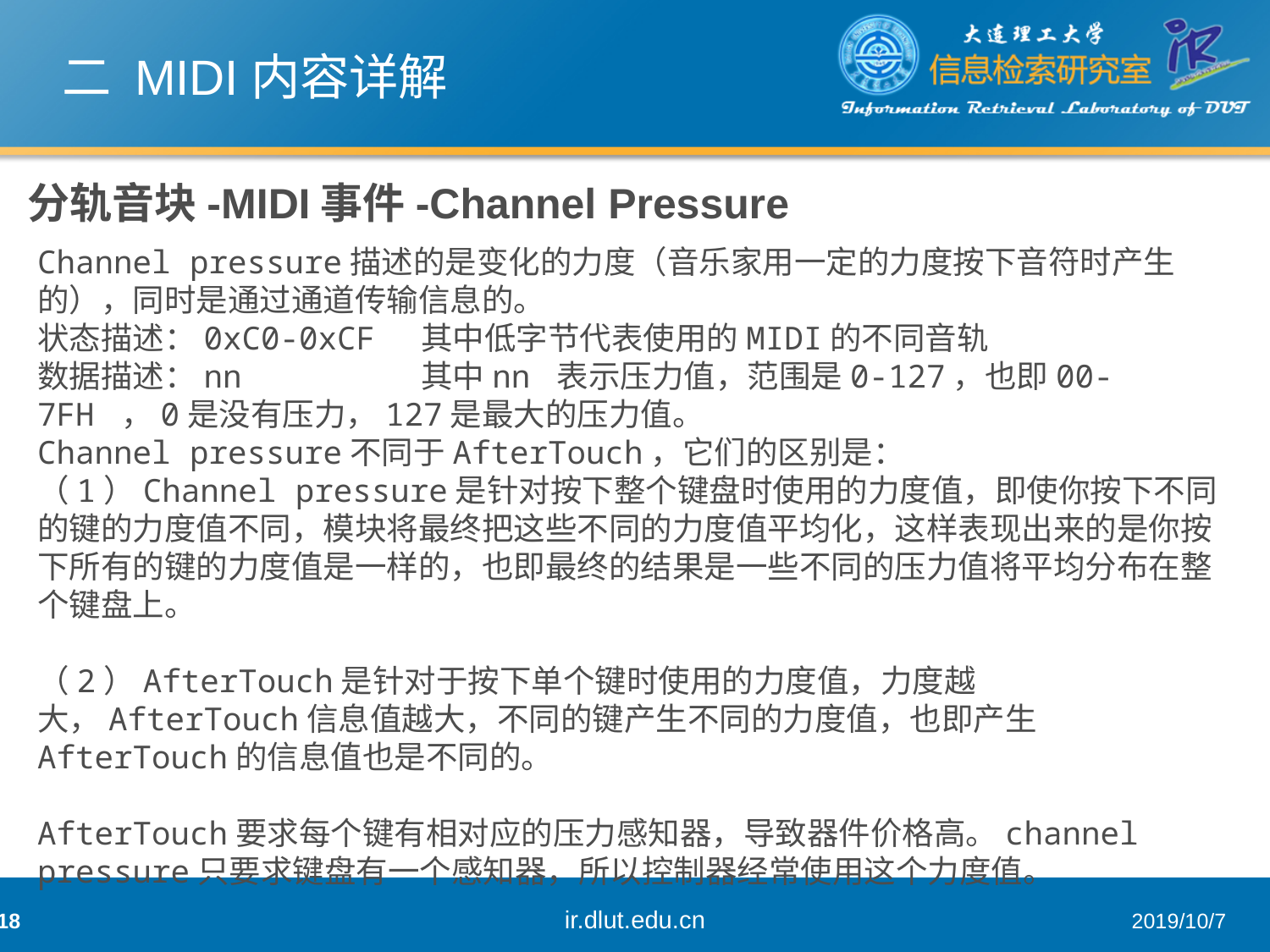

# 二 MIDI内容详解
分轨音块-MIDI事件-Channel Pressure
Channel pressure描述的是变化的力度（音乐家用一定的力度按下音符时产生的），同时是通过通道传输信息的。
状态描述：0xC0-0xCF  其中低字节代表使用的MIDI的不同音轨
数据描述：nn         其中nn 表示压力值，范围是0-127，也即00-7FH ，0是没有压力，127是最大的压力值。
Channel pressure不同于AfterTouch，它们的区别是：
（1）Channel pressure是针对按下整个键盘时使用的力度值，即使你按下不同的键的力度值不同，模块将最终把这些不同的力度值平均化，这样表现出来的是你按下所有的键的力度值是一样的，也即最终的结果是一些不同的压力值将平均分布在整个键盘上。

（2）AfterTouch是针对于按下单个键时使用的力度值，力度越大，AfterTouch信息值越大，不同的键产生不同的力度值，也即产生AfterTouch的信息值也是不同的。

AfterTouch要求每个键有相对应的压力感知器，导致器件价格高。channel pressure只要求键盘有一个感知器，所以控制器经常使用这个力度值。